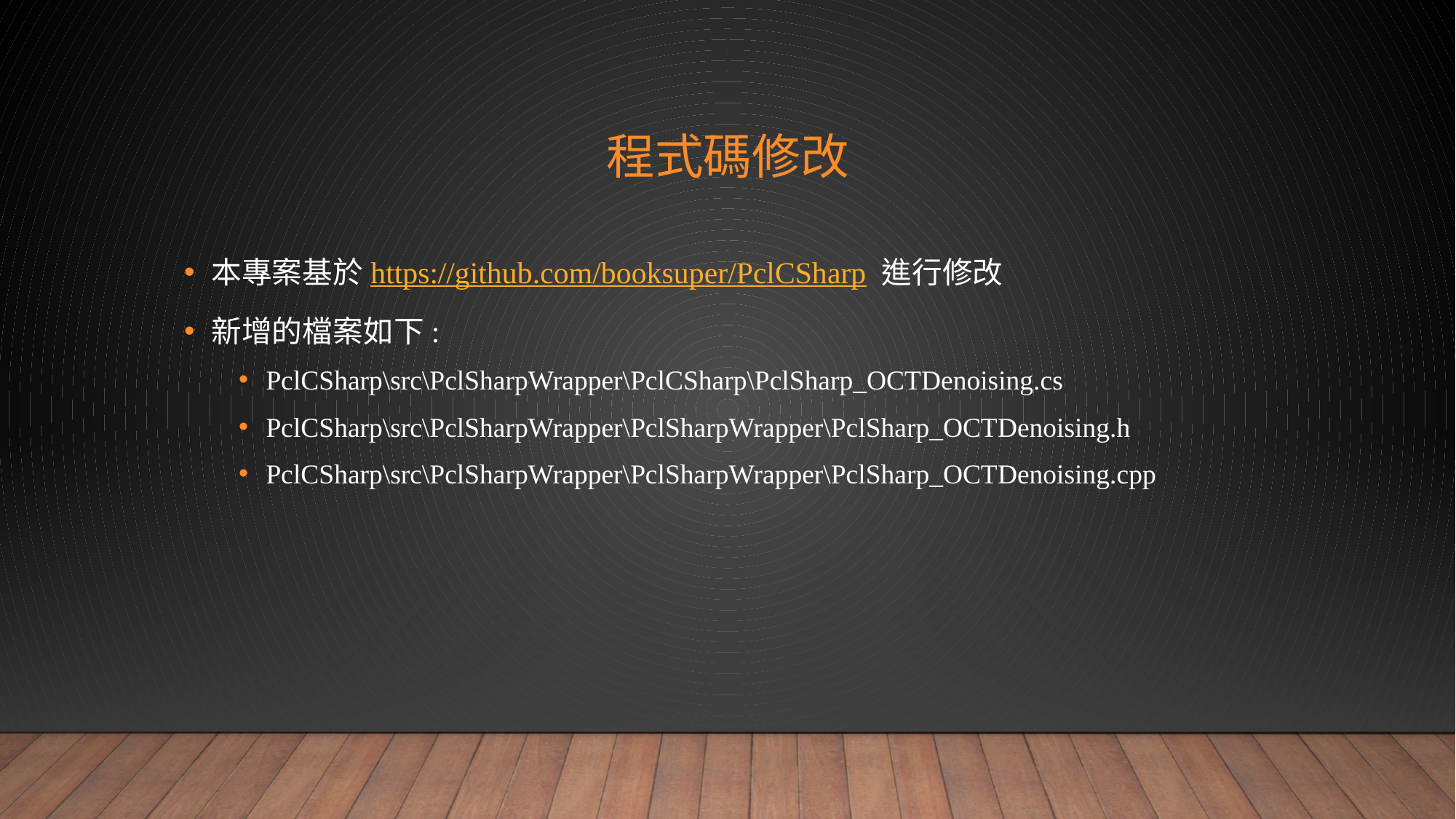

# 程式碼修改
本專案基於https://github.com/booksuper/PclCSharp 進行修改
新增的檔案如下:
PclCSharp\src\PclSharpWrapper\PclCSharp\PclSharp_OCTDenoising.cs
PclCSharp\src\PclSharpWrapper\PclSharpWrapper\PclSharp_OCTDenoising.h
PclCSharp\src\PclSharpWrapper\PclSharpWrapper\PclSharp_OCTDenoising.cpp